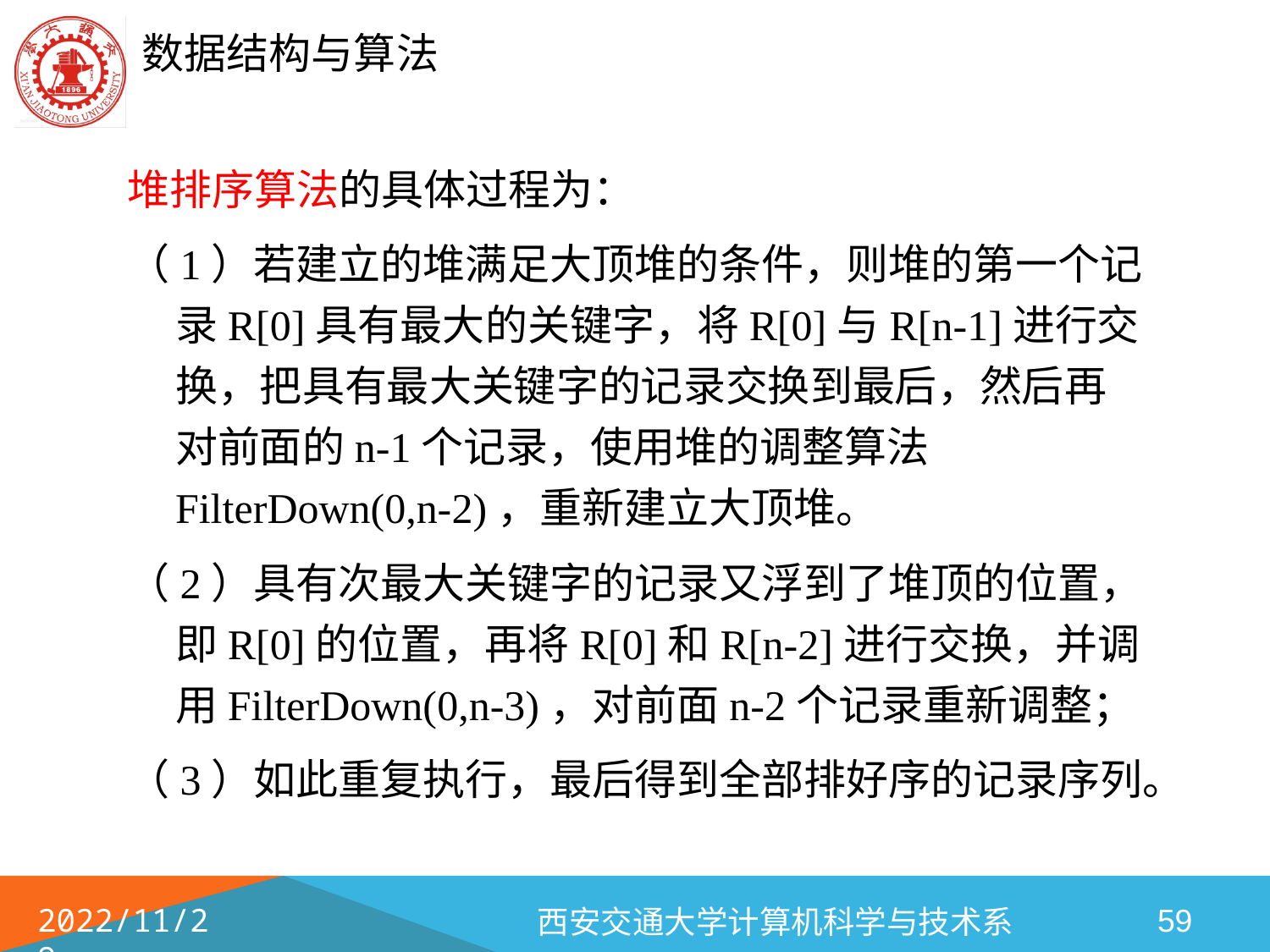

堆排序算法的具体过程为：
（1）若建立的堆满足大顶堆的条件，则堆的第一个记录R[0]具有最大的关键字，将R[0]与R[n-1]进行交换，把具有最大关键字的记录交换到最后，然后再对前面的n-1个记录，使用堆的调整算法FilterDown(0,n-2)，重新建立大顶堆。
（2）具有次最大关键字的记录又浮到了堆顶的位置，即R[0]的位置，再将R[0]和R[n-2]进行交换，并调用FilterDown(0,n-3)，对前面n-2个记录重新调整；
（3）如此重复执行，最后得到全部排好序的记录序列。